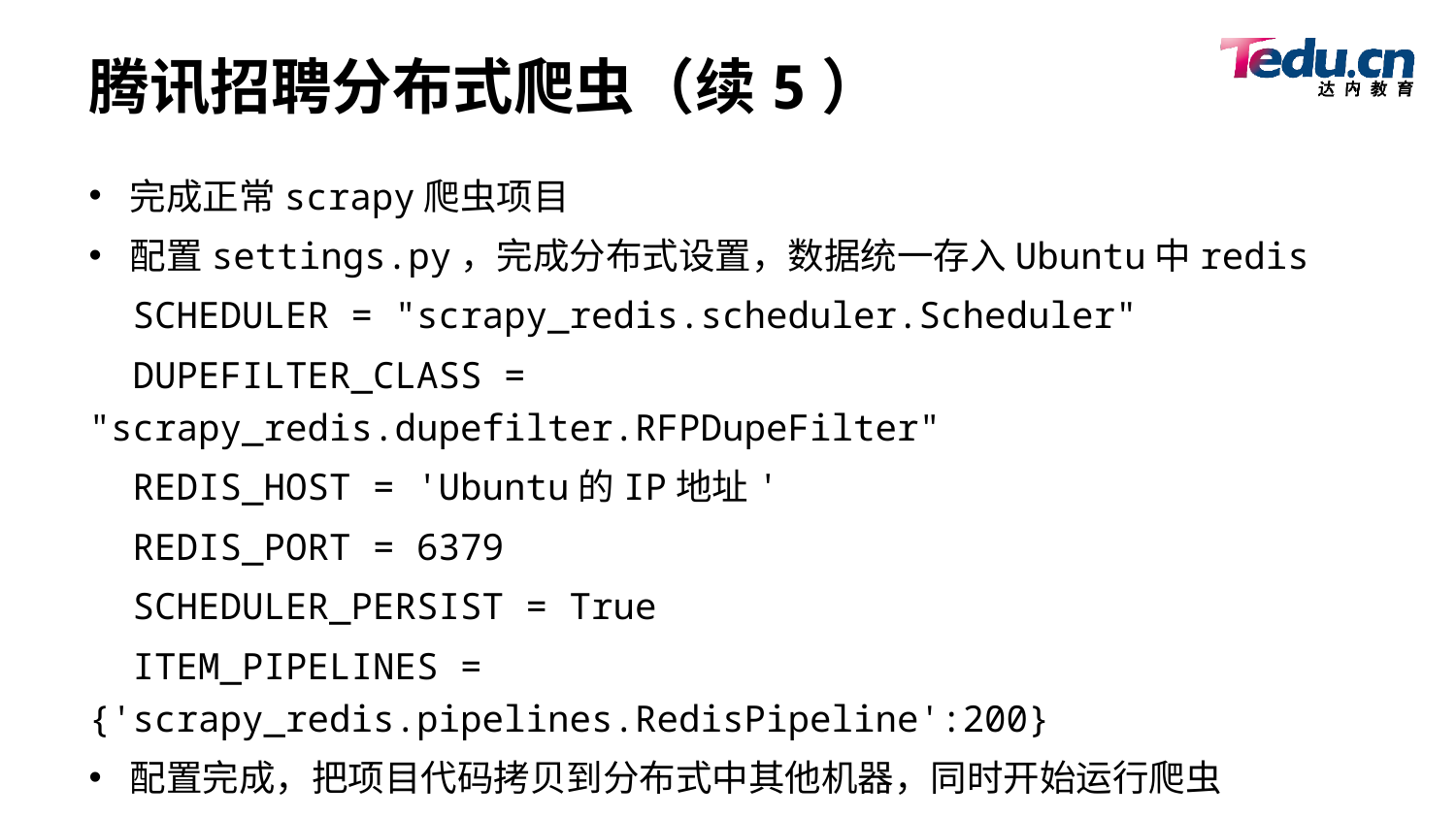

# 腾讯招聘分布式爬虫（续5）
完成正常scrapy爬虫项目
配置settings.py，完成分布式设置，数据统一存入Ubuntu中redis
  SCHEDULER = "scrapy_redis.scheduler.Scheduler"
  DUPEFILTER_CLASS = "scrapy_redis.dupefilter.RFPDupeFilter"
  REDIS_HOST = 'Ubuntu的IP地址'
  REDIS_PORT = 6379
  SCHEDULER_PERSIST = True
  ITEM_PIPELINES = {'scrapy_redis.pipelines.RedisPipeline':200}
配置完成，把项目代码拷贝到分布式中其他机器，同时开始运行爬虫